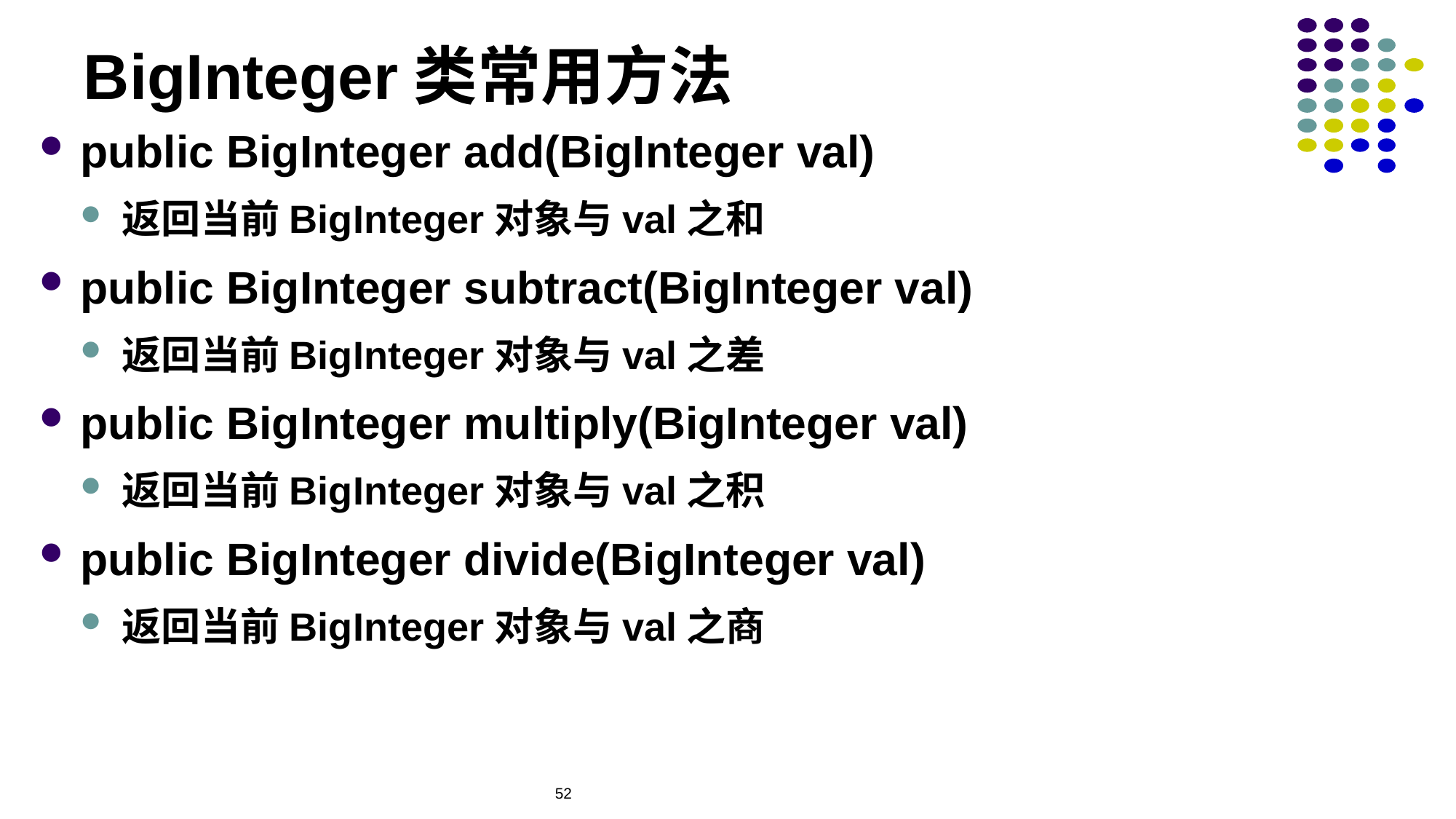

# BigInteger类常用方法
public BigInteger add(BigInteger val)
返回当前BigInteger对象与val之和
public BigInteger subtract(BigInteger val)
返回当前BigInteger对象与val之差
public BigInteger multiply(BigInteger val)
返回当前BigInteger对象与val之积
public BigInteger divide(BigInteger val)
返回当前BigInteger对象与val之商
52